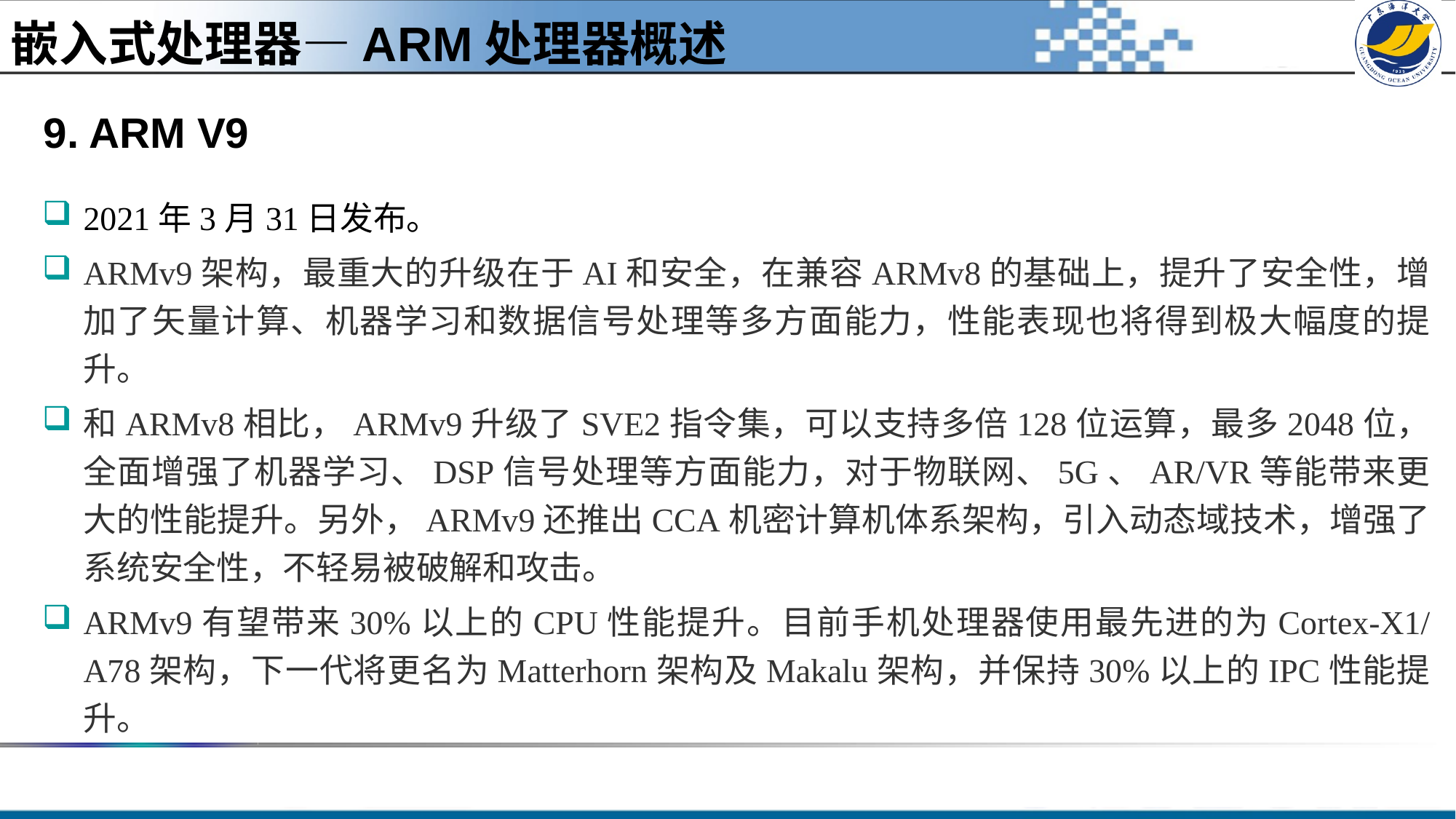

嵌入式处理器—ARM处理器概述
# 9. ARM V9
2021年3月31日发布。
ARMv9架构，最重大的升级在于AI和安全，在兼容ARMv8的基础上，提升了安全性，增加了矢量计算、机器学习和数据信号处理等多方面能力，性能表现也将得到极大幅度的提升。
和ARMv8相比，ARMv9升级了SVE2指令集，可以支持多倍128位运算，最多2048位，全面增强了机器学习、DSP信号处理等方面能力，对于物联网、5G、AR/VR等能带来更大的性能提升。另外，ARMv9还推出CCA机密计算机体系架构，引入动态域技术，增强了系统安全性，不轻易被破解和攻击。
ARMv9有望带来30%以上的CPU性能提升。目前手机处理器使用最先进的为Cortex-X1/A78架构，下一代将更名为Matterhorn架构及Makalu架构，并保持30%以上的IPC性能提升。
46